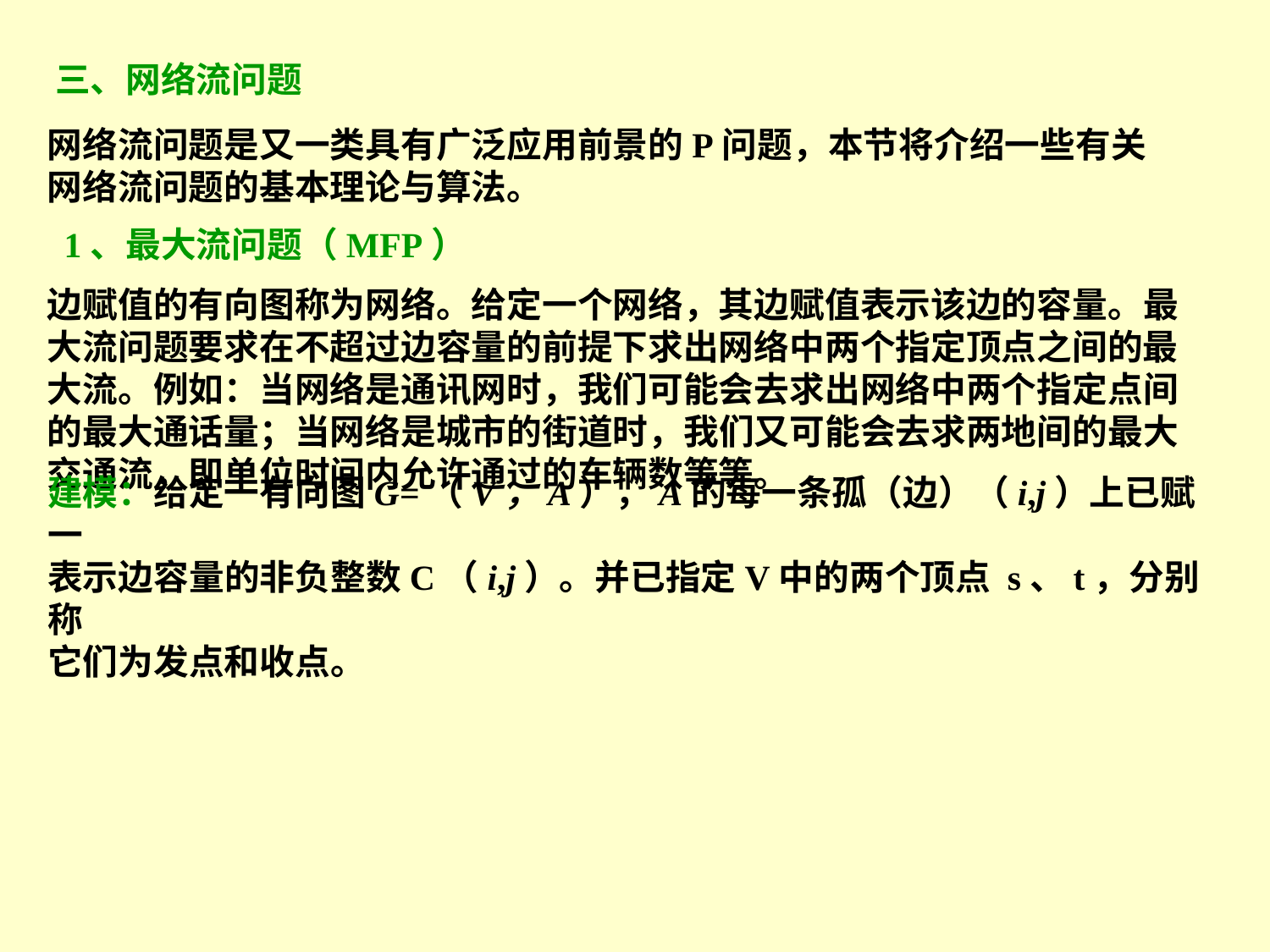

三、网络流问题
网络流问题是又一类具有广泛应用前景的P问题，本节将介绍一些有关
网络流问题的基本理论与算法。
1、最大流问题（MFP）
边赋值的有向图称为网络。给定一个网络，其边赋值表示该边的容量。最大流问题要求在不超过边容量的前提下求出网络中两个指定顶点之间的最大流。例如：当网络是通讯网时，我们可能会去求出网络中两个指定点间的最大通话量；当网络是城市的街道时，我们又可能会去求两地间的最大交通流，即单位时间内允许通过的车辆数等等。
建模：给定一有向图G=（V，A），A的每一条孤（边）（i,j）上已赋一
表示边容量的非负整数C（i,j）。并已指定V中的两个顶点 s、t，分别称
它们为发点和收点。